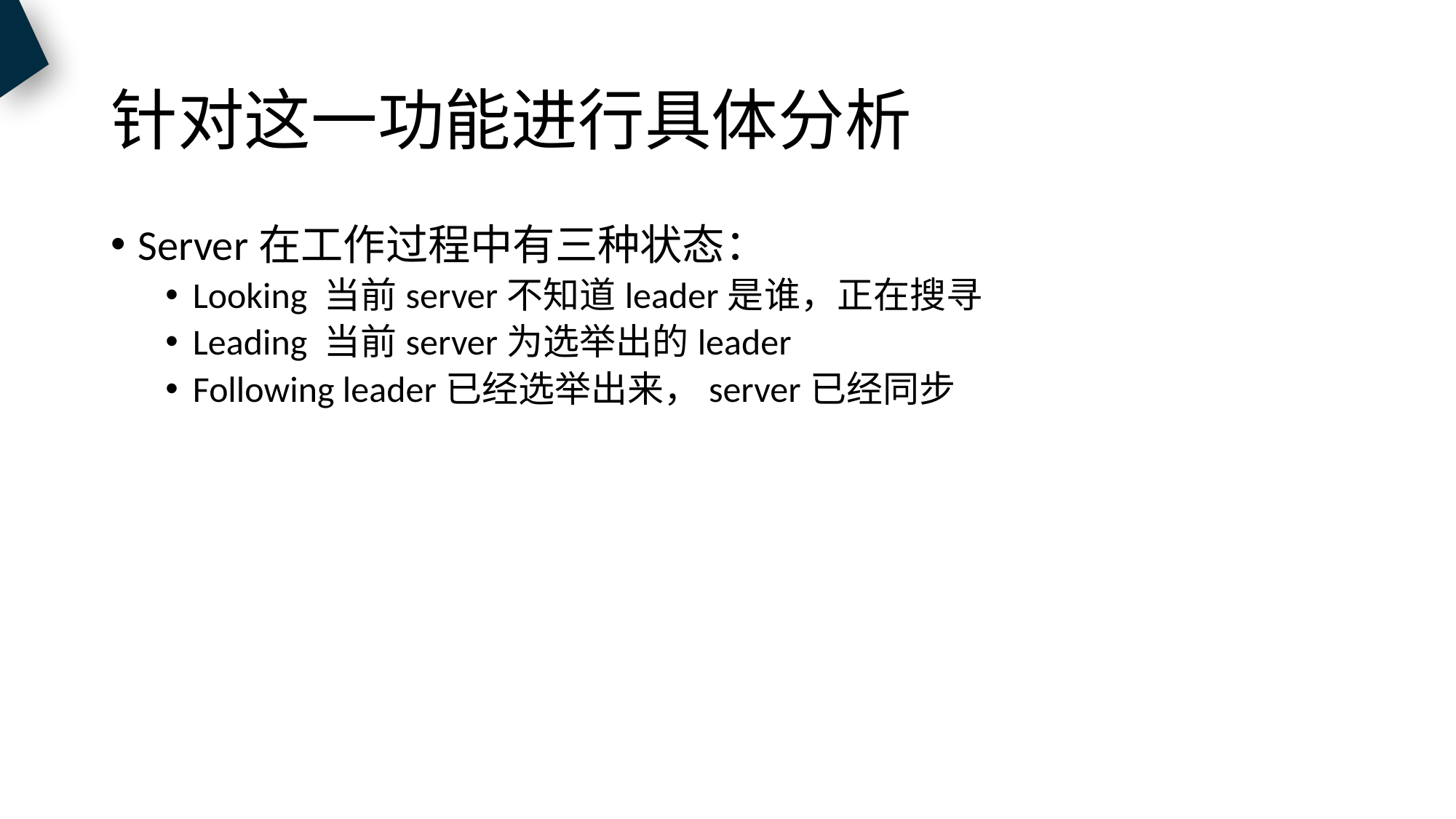

# 针对这一功能进行具体分析
Server在工作过程中有三种状态：
Looking 当前server不知道leader是谁，正在搜寻
Leading 当前server为选举出的leader
Following leader已经选举出来，server已经同步